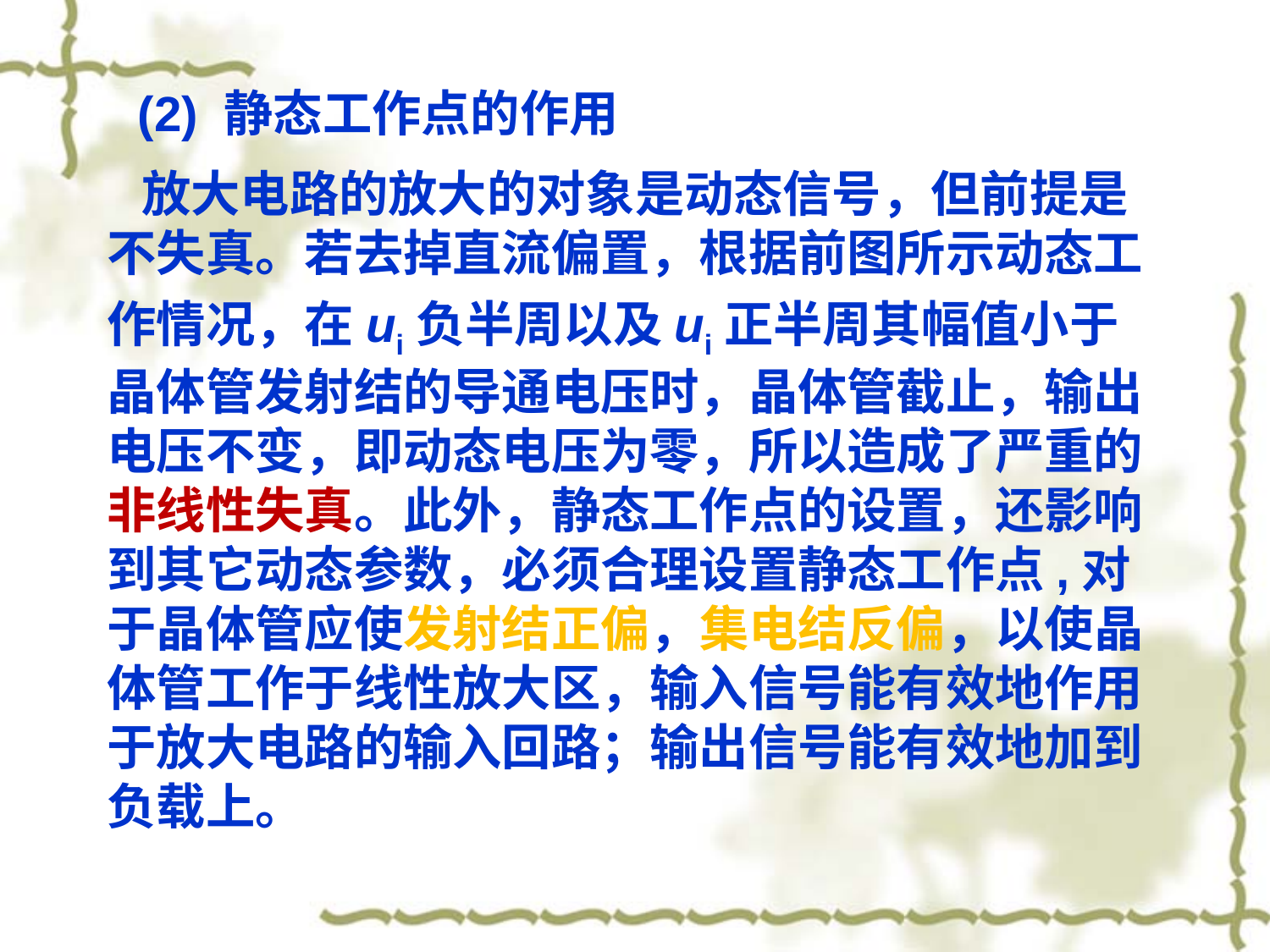

(2) 静态工作点的作用
  放大电路的放大的对象是动态信号，但前提是不失真。若去掉直流偏置，根据前图所示动态工作情况，在ui负半周以及ui正半周其幅值小于晶体管发射结的导通电压时，晶体管截止，输出电压不变，即动态电压为零，所以造成了严重的非线性失真。此外，静态工作点的设置，还影响到其它动态参数，必须合理设置静态工作点,对于晶体管应使发射结正偏，集电结反偏，以使晶体管工作于线性放大区，输入信号能有效地作用于放大电路的输入回路；输出信号能有效地加到负载上。
28